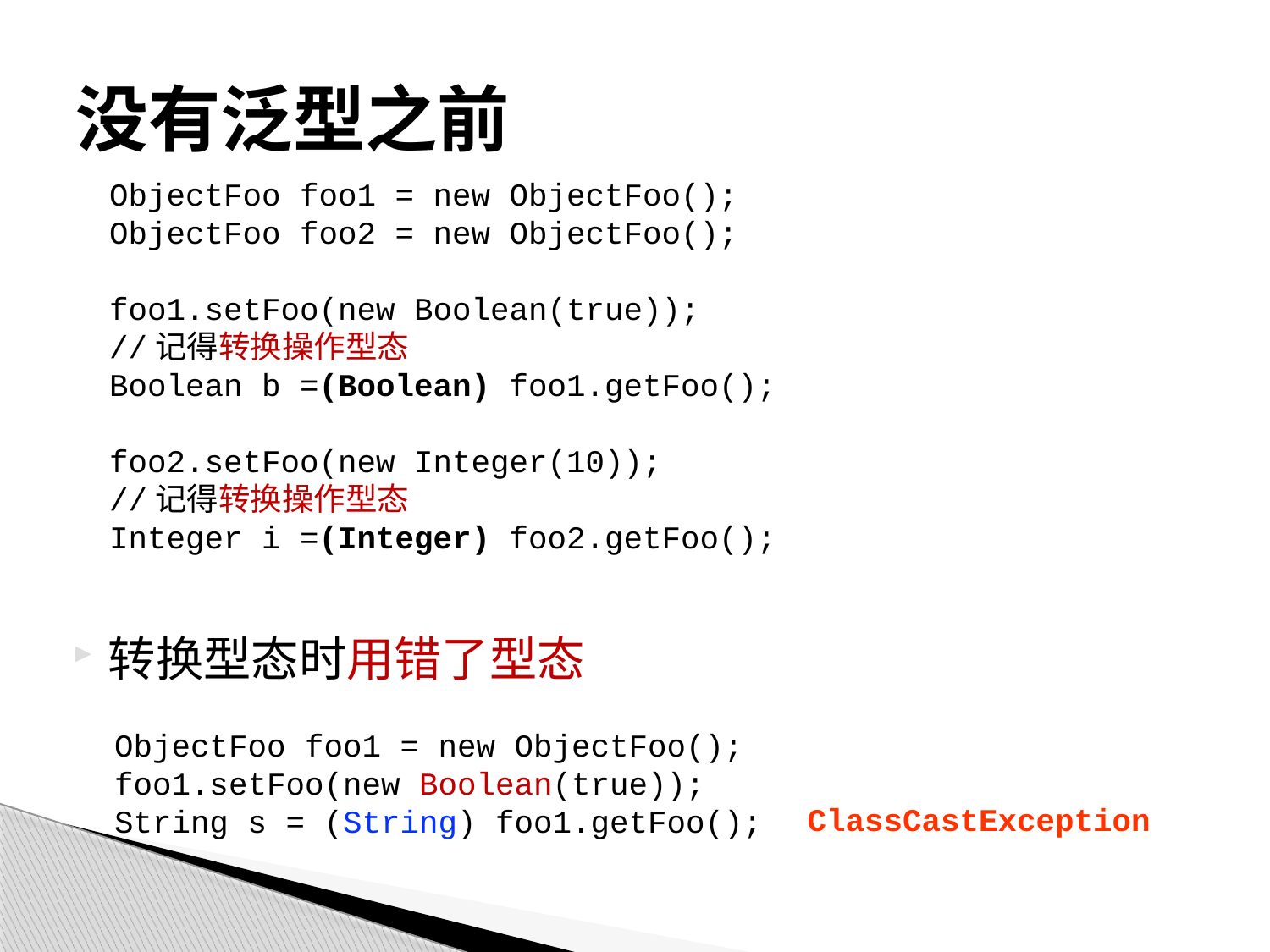

# 没有泛型之前
ObjectFoo foo1 = new ObjectFoo();
ObjectFoo foo2 = new ObjectFoo();

foo1.setFoo(new Boolean(true));
//记得转换操作型态
Boolean b =(Boolean) foo1.getFoo();

foo2.setFoo(new Integer(10));
//记得转换操作型态
Integer i =(Integer) foo2.getFoo();

转换型态时用错了型态
ObjectFoo foo1 = new ObjectFoo();
foo1.setFoo(new Boolean(true));
String s = (String) foo1.getFoo();
ClassCastException